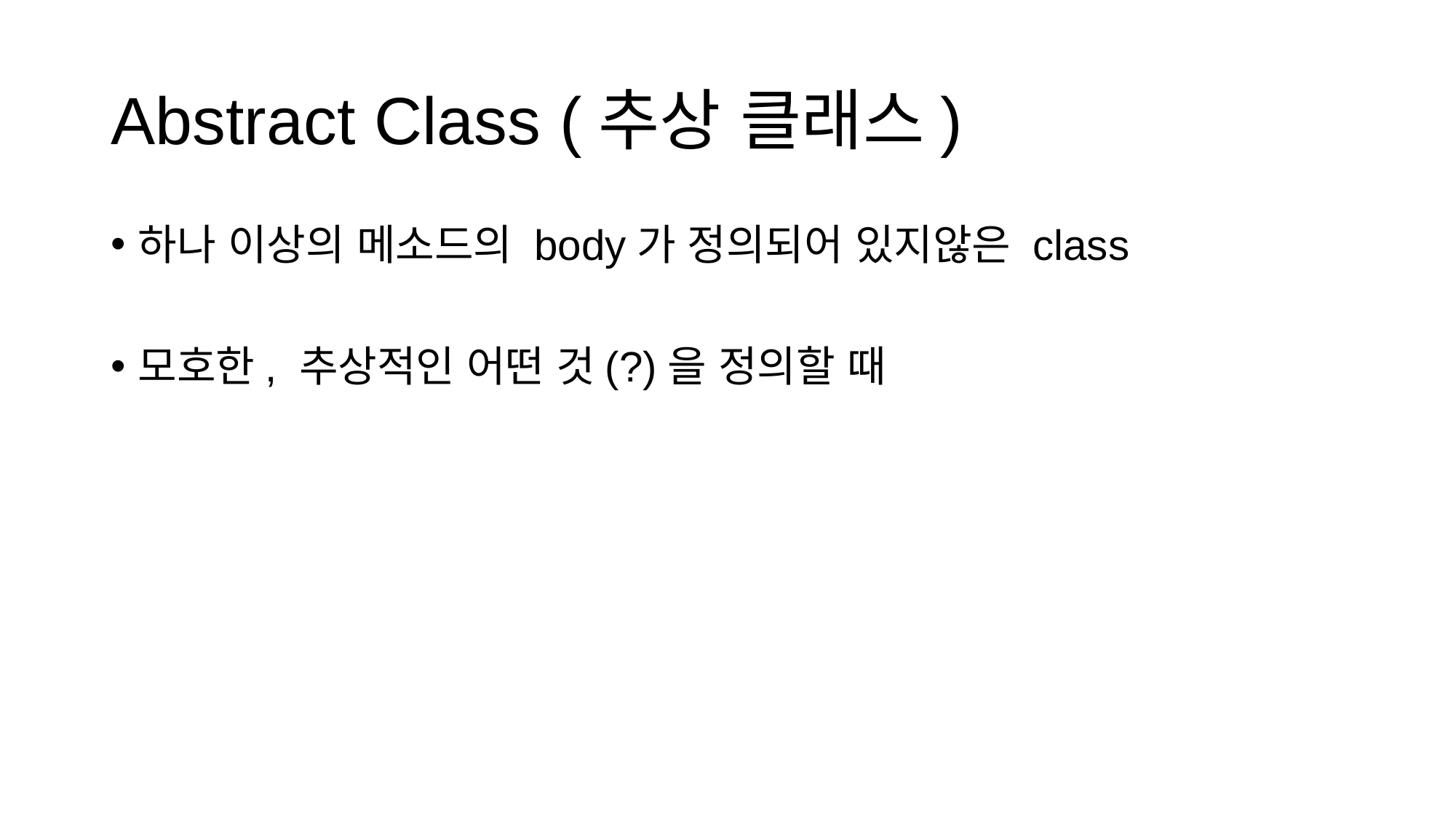

# Abstract Class (추상 클래스)
하나 이상의 메소드의 body가 정의되어 있지않은 class

모호한, 추상적인 어떤 것(?)을 정의할 때